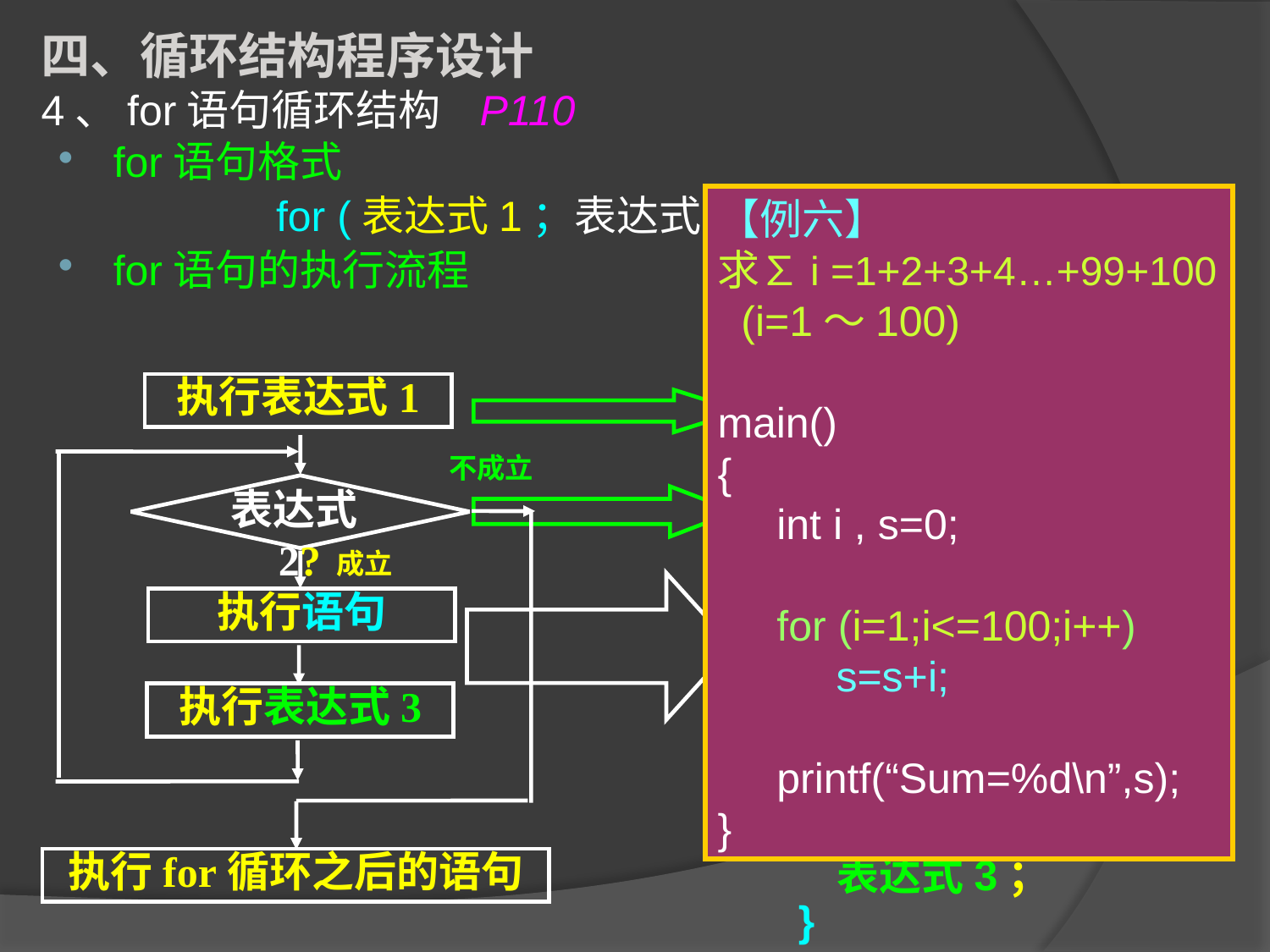

四、循环结构程序设计
4、for语句循环结构   P110
for语句格式
for (表达式1；表达式2；表达式3) 语句；
for语句的执行流程
【例六】
求∑i =1+2+3+4…+99+100   (i=1～100)

main()
{
     int i , s=0;

     for (i=1;i<=100;i++)
          s=s+i;

     printf(“Sum=%d\n”,s);
}
执行表达式1
循环初始条件

不成立

表达式2?
循环控制条件

成立

执行语句
循环体

for语句等价于下列语句：
表达式1；
while （表达式2）
{  语句；
   表达式3；
}
执行表达式3

执行for循环之后的语句